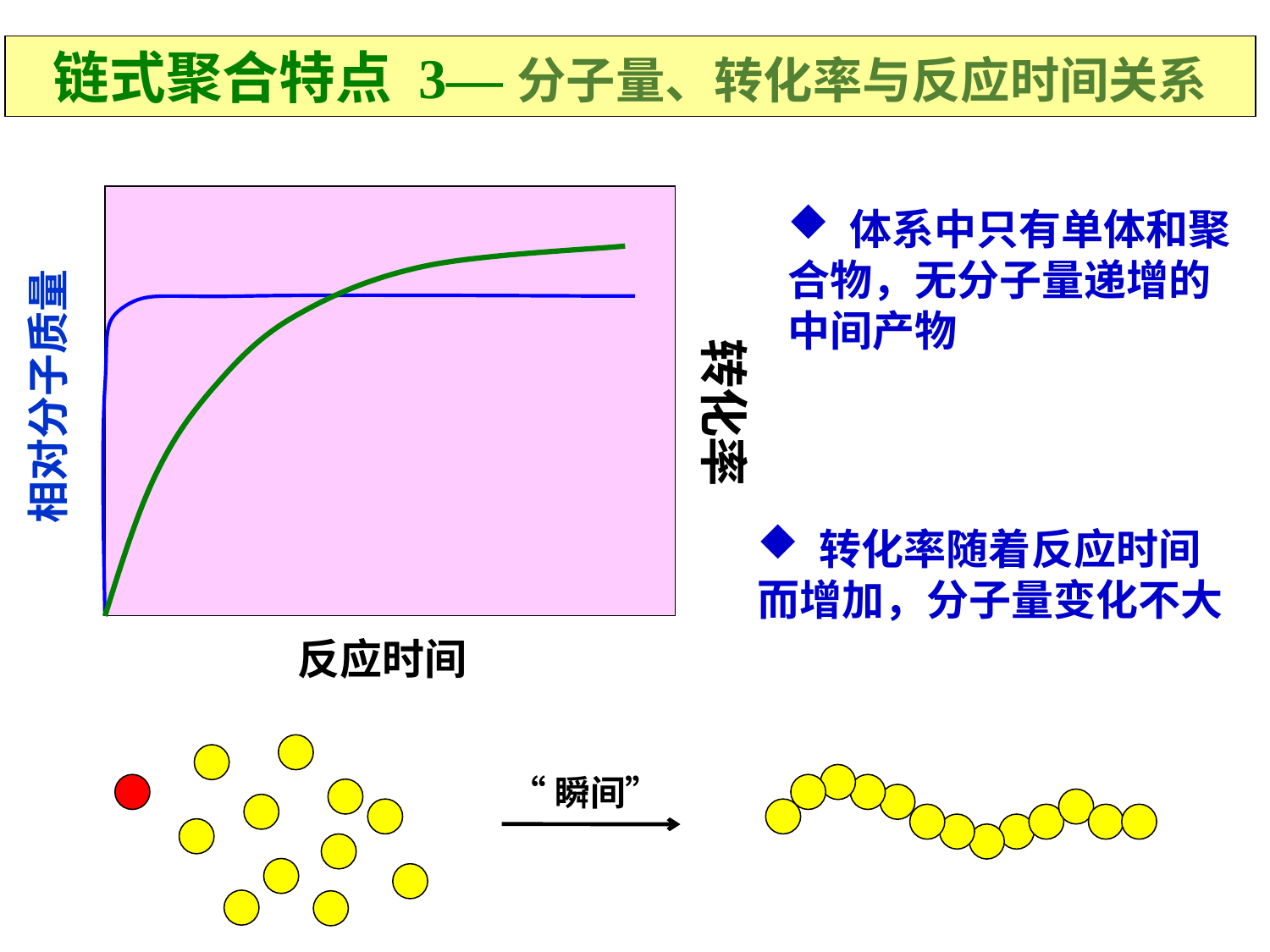

链式聚合特点 3—分子量、转化率与反应时间关系

 体系中只有单体和聚合物，无分子量递增的中间产物

相对分子质量
转化率
 转化率随着反应时间而增加，分子量变化不大
反应时间

“瞬间”